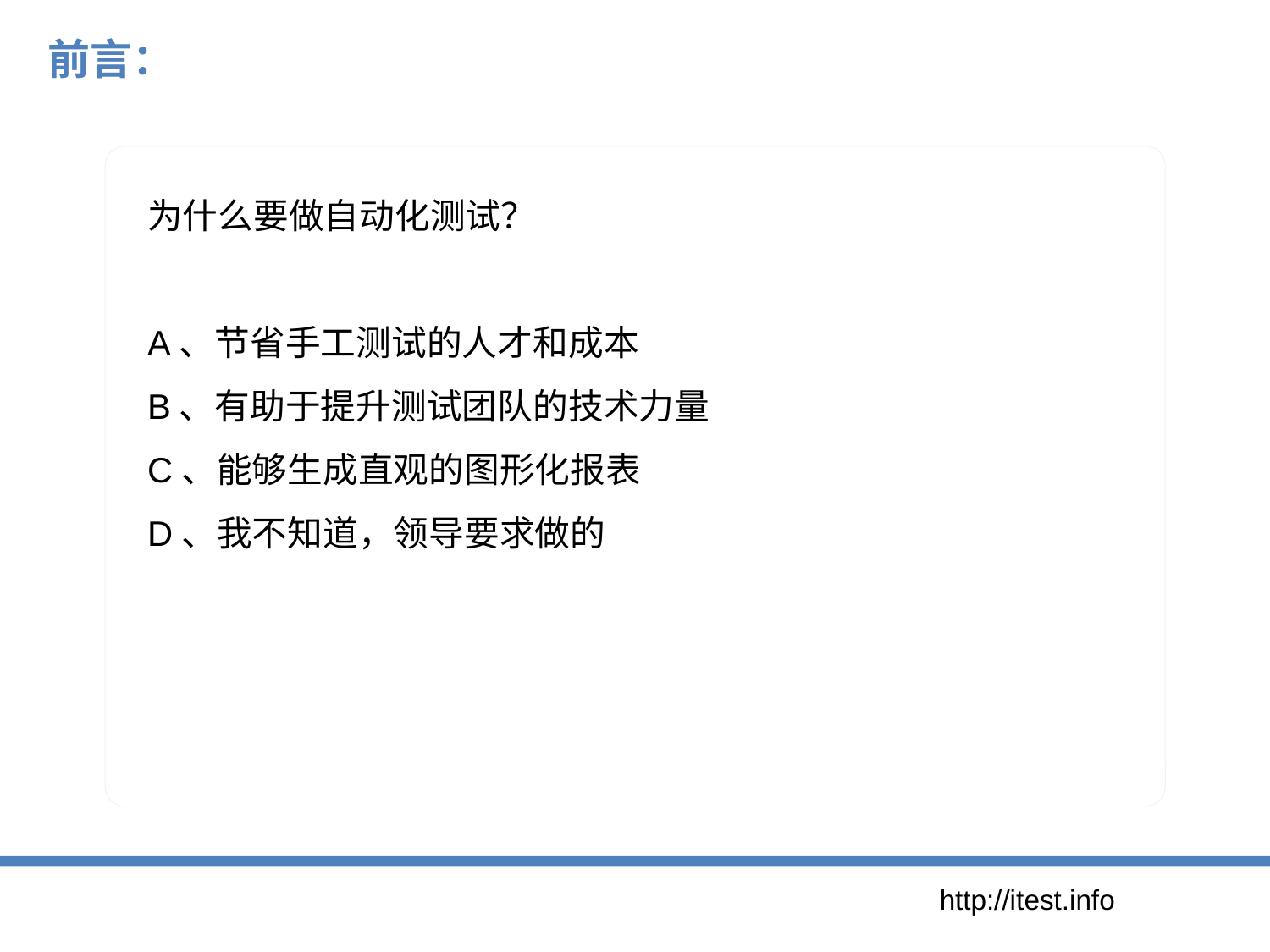

前言：

为什么要做自动化测试？

A、节省手工测试的人才和成本
B、有助于提升测试团队的技术力量
C、能够生成直观的图形化报表
D、我不知道，领导要求做的

http://itest.info